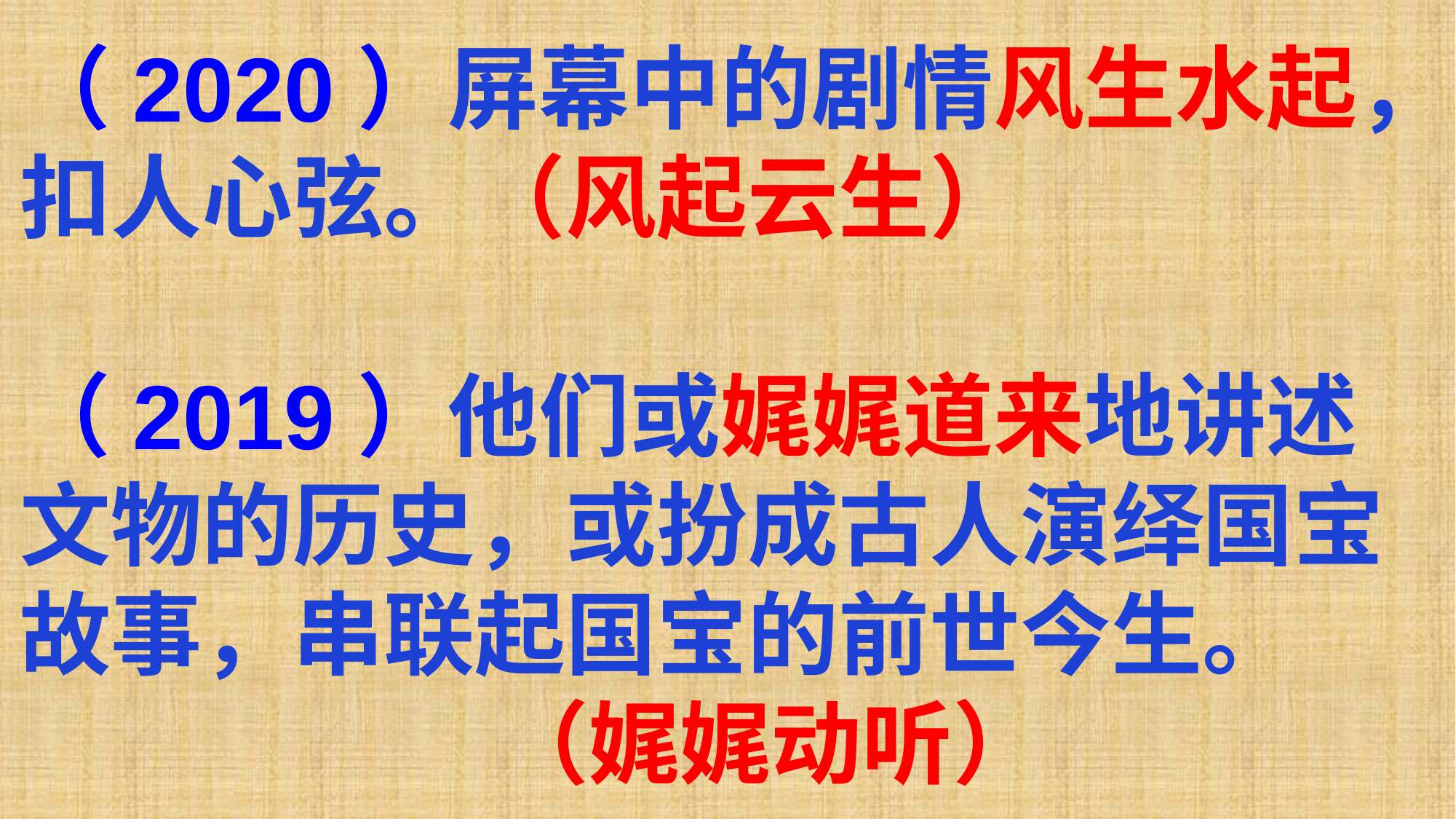

（2020）屏幕中的剧情风生水起，扣人心弦。（风起云生）

（2019）他们或娓娓道来地讲述文物的历史，或扮成古人演绎国宝故事，串联起国宝的前世今生。
                      （娓娓动听）